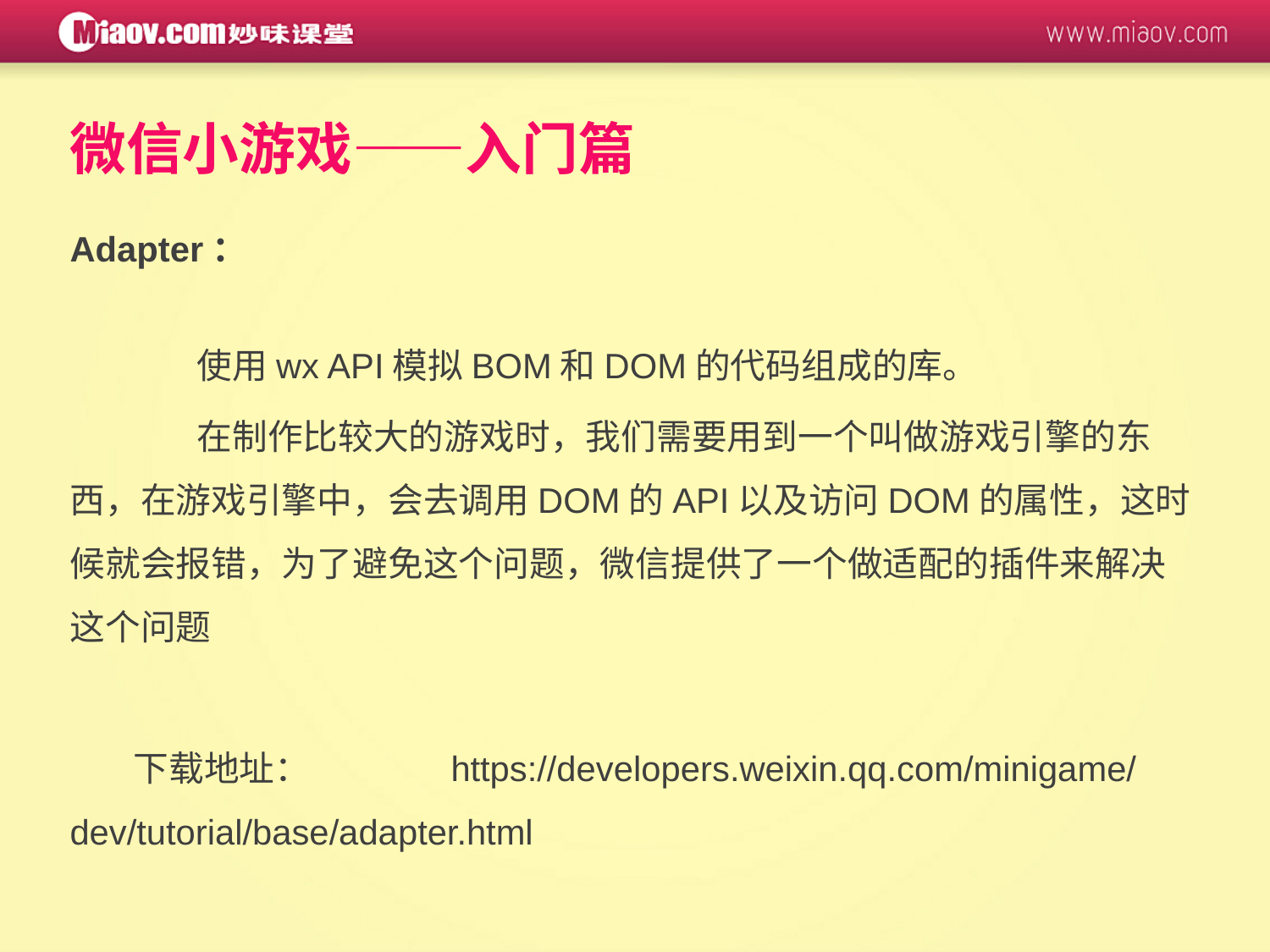

微信小游戏——入门篇

Adapter：

	使用wx API模拟BOM和DOM的代码组成的库。
	在制作比较大的游戏时，我们需要用到一个叫做游戏引擎的东西，在游戏引擎中，会去调用DOM的API以及访问DOM的属性，这时候就会报错，为了避免这个问题，微信提供了一个做适配的插件来解决这个问题

下载地址：		https://developers.weixin.qq.com/minigame/dev/tutorial/base/adapter.html